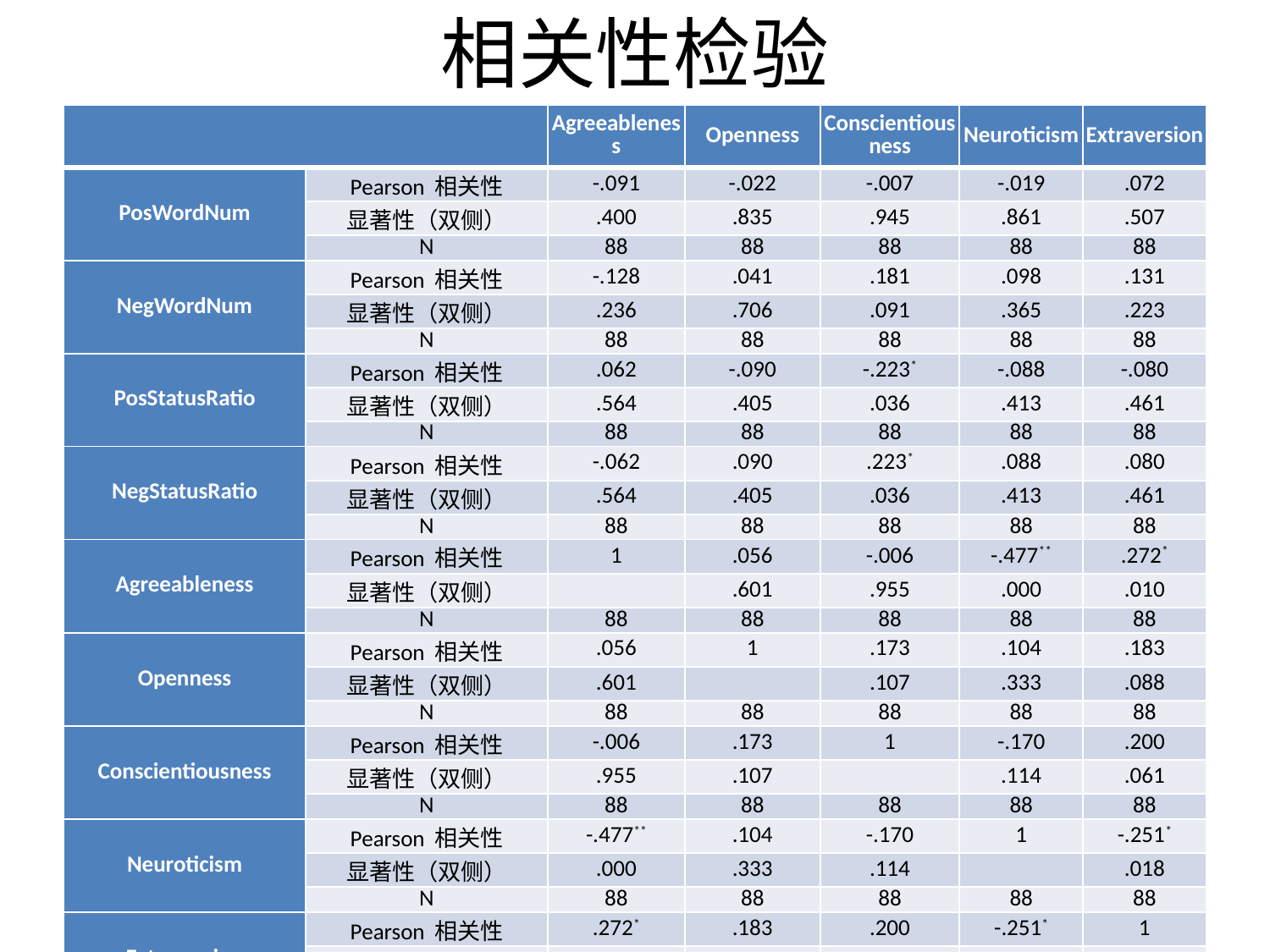

# 相关性检验
|  |  | Agreeableness | Openness | Conscientiousness | Neuroticism | Extraversion |
| --- | --- | --- | --- | --- | --- | --- |
| PosWordNum | Pearson 相关性 | -.091 | -.022 | -.007 | -.019 | .072 |
|  | 显著性（双侧） | .400 | .835 | .945 | .861 | .507 |
|  | N | 88 | 88 | 88 | 88 | 88 |
| NegWordNum | Pearson 相关性 | -.128 | .041 | .181 | .098 | .131 |
|  | 显著性（双侧） | .236 | .706 | .091 | .365 | .223 |
|  | N | 88 | 88 | 88 | 88 | 88 |
| PosStatusRatio | Pearson 相关性 | .062 | -.090 | -.223\* | -.088 | -.080 |
|  | 显著性（双侧） | .564 | .405 | .036 | .413 | .461 |
|  | N | 88 | 88 | 88 | 88 | 88 |
| NegStatusRatio | Pearson 相关性 | -.062 | .090 | .223\* | .088 | .080 |
|  | 显著性（双侧） | .564 | .405 | .036 | .413 | .461 |
|  | N | 88 | 88 | 88 | 88 | 88 |
| Agreeableness | Pearson 相关性 | 1 | .056 | -.006 | -.477\*\* | .272\* |
|  | 显著性（双侧） |  | .601 | .955 | .000 | .010 |
|  | N | 88 | 88 | 88 | 88 | 88 |
| Openness | Pearson 相关性 | .056 | 1 | .173 | .104 | .183 |
|  | 显著性（双侧） | .601 |  | .107 | .333 | .088 |
|  | N | 88 | 88 | 88 | 88 | 88 |
| Conscientiousness | Pearson 相关性 | -.006 | .173 | 1 | -.170 | .200 |
|  | 显著性（双侧） | .955 | .107 |  | .114 | .061 |
|  | N | 88 | 88 | 88 | 88 | 88 |
| Neuroticism | Pearson 相关性 | -.477\*\* | .104 | -.170 | 1 | -.251\* |
|  | 显著性（双侧） | .000 | .333 | .114 |  | .018 |
|  | N | 88 | 88 | 88 | 88 | 88 |
| Extraversion | Pearson 相关性 | .272\* | .183 | .200 | -.251\* | 1 |
|  | 显著性（双侧） | .010 | .088 | .061 | .018 |  |
|  | N | 88 | 88 | 88 | 88 | 88 |